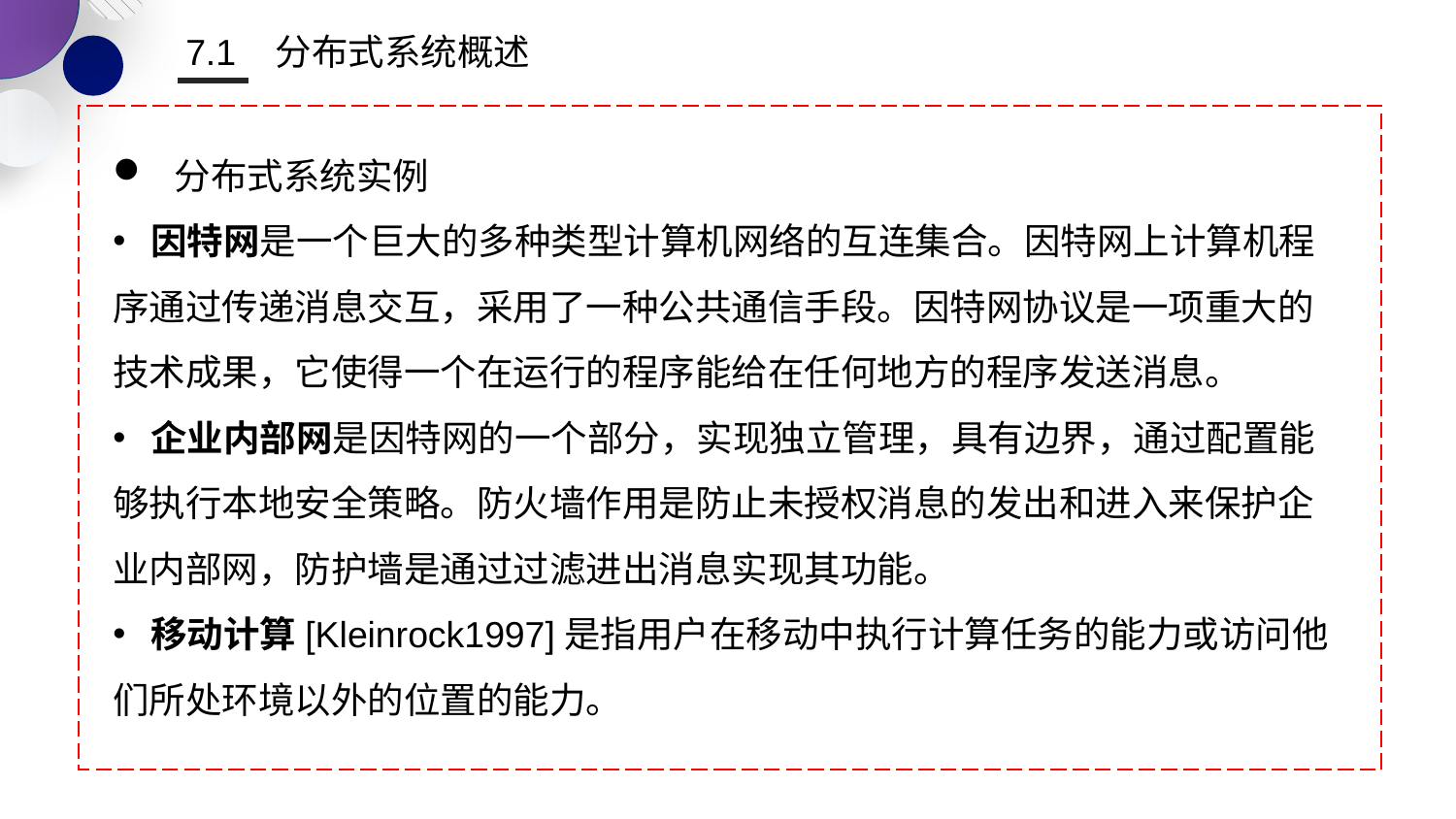

7.1   分布式系统概述

  分布式系统实例
  因特网是一个巨大的多种类型计算机网络的互连集合。因特网上计算机程序通过传递消息交互，采用了一种公共通信手段。因特网协议是一项重大的技术成果，它使得一个在运行的程序能给在任何地方的程序发送消息。
  企业内部网是因特网的一个部分，实现独立管理，具有边界，通过配置能够执行本地安全策略。防火墙作用是防止未授权消息的发出和进入来保护企业内部网，防护墙是通过过滤进出消息实现其功能。
  移动计算[Kleinrock1997]是指用户在移动中执行计算任务的能力或访问他们所处环境以外的位置的能力。